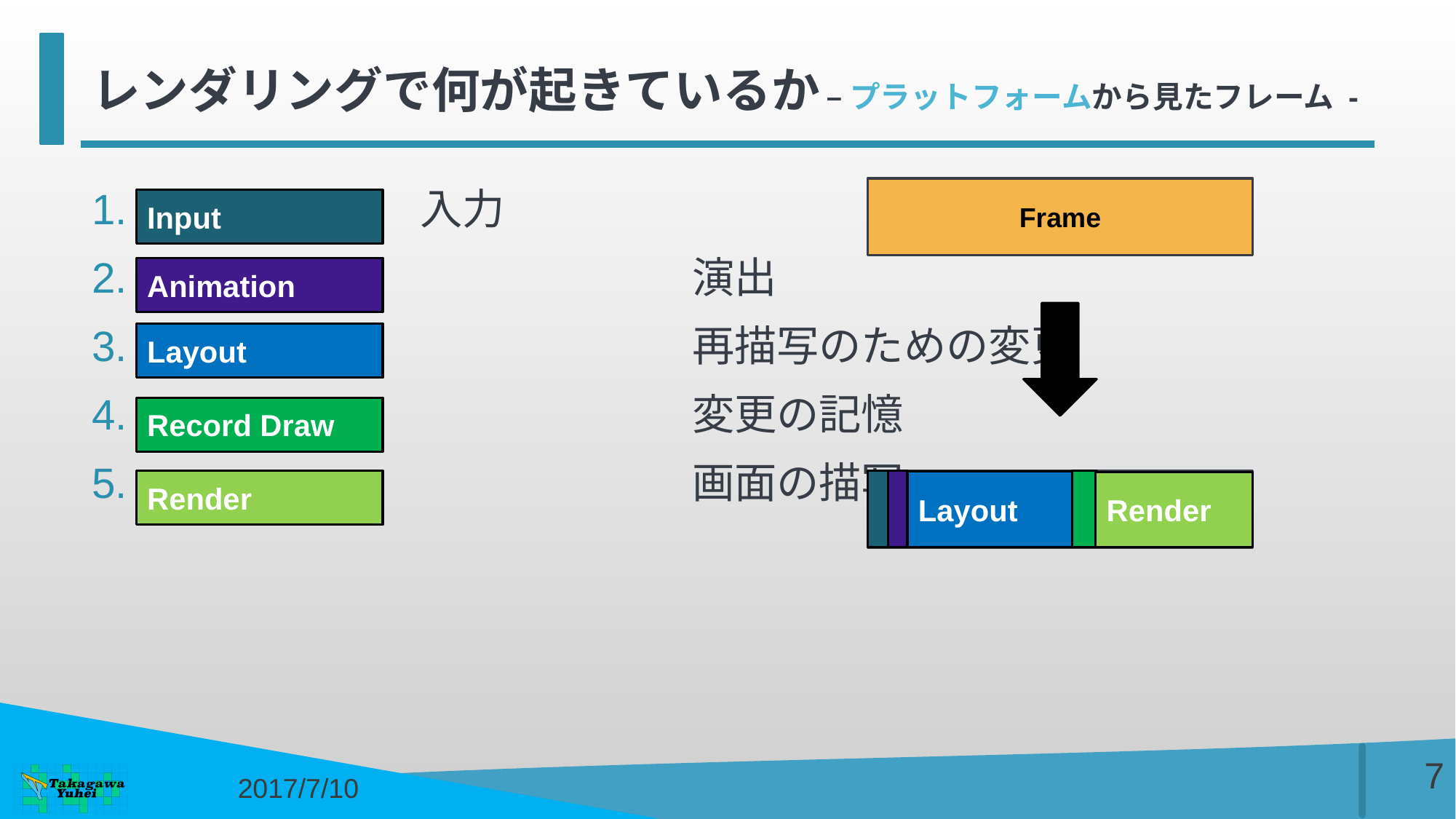

# レンダリングで何が起きているか – プラットフォームから見たフレーム -
 　　　　　　入力
 					演出
 					再描写のための変更
 					変更の記憶
 					画面の描写
Frame
Input
Animation

Layout
Record Draw

Render
Frame

Layout
Render
7
2017/7/10